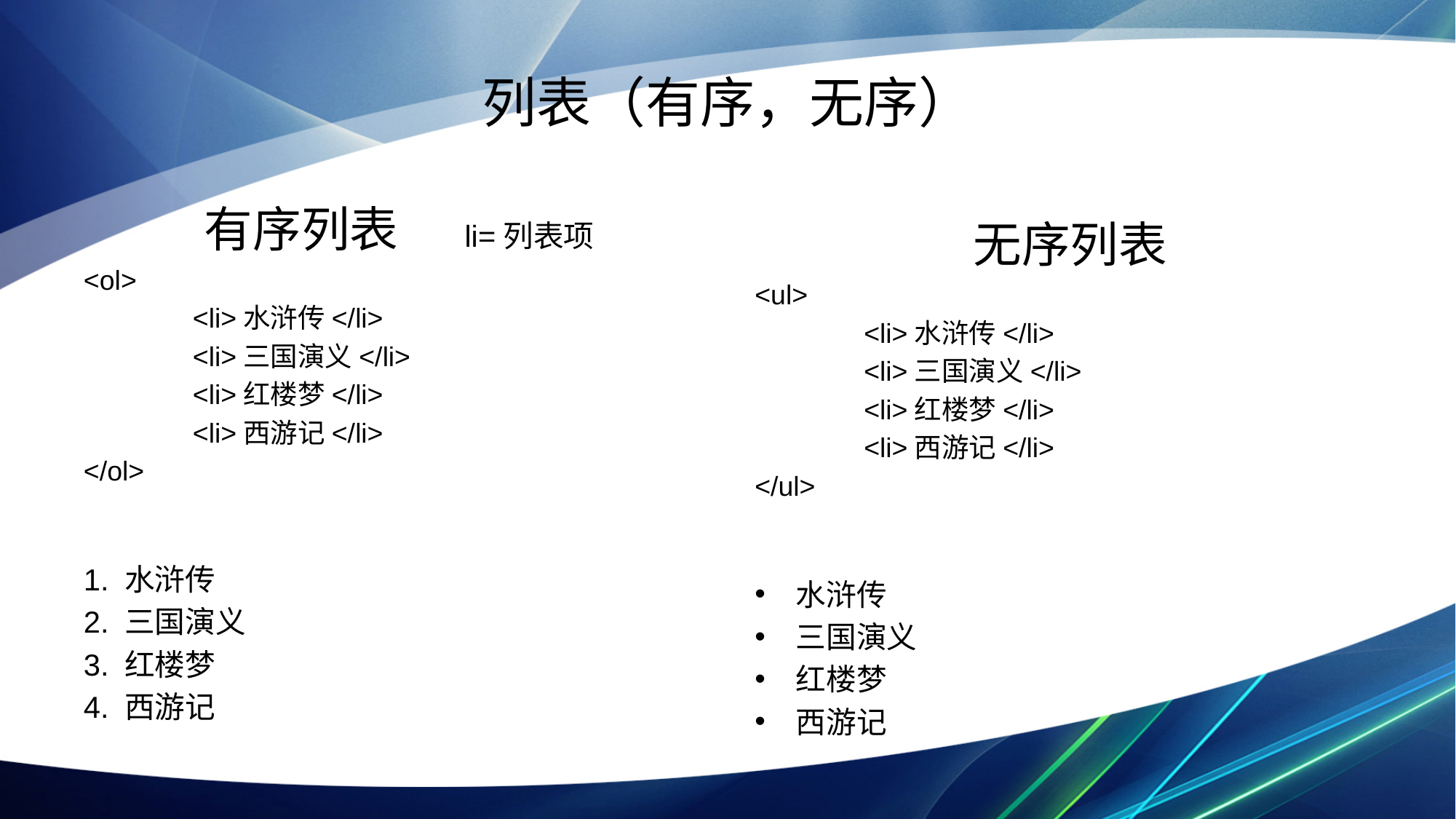

# 列表（有序，无序）
有序列表     li=列表项
<ol>
	<li>水浒传</li>
	<li>三国演义</li>
	<li>红楼梦</li>
	<li>西游记</li>
</ol>

水浒传
三国演义
红楼梦
西游记
无序列表
<ul>
	<li>水浒传</li>
	<li>三国演义</li>
	<li>红楼梦</li>
	<li>西游记</li>
</ul>

水浒传
三国演义
红楼梦
西游记